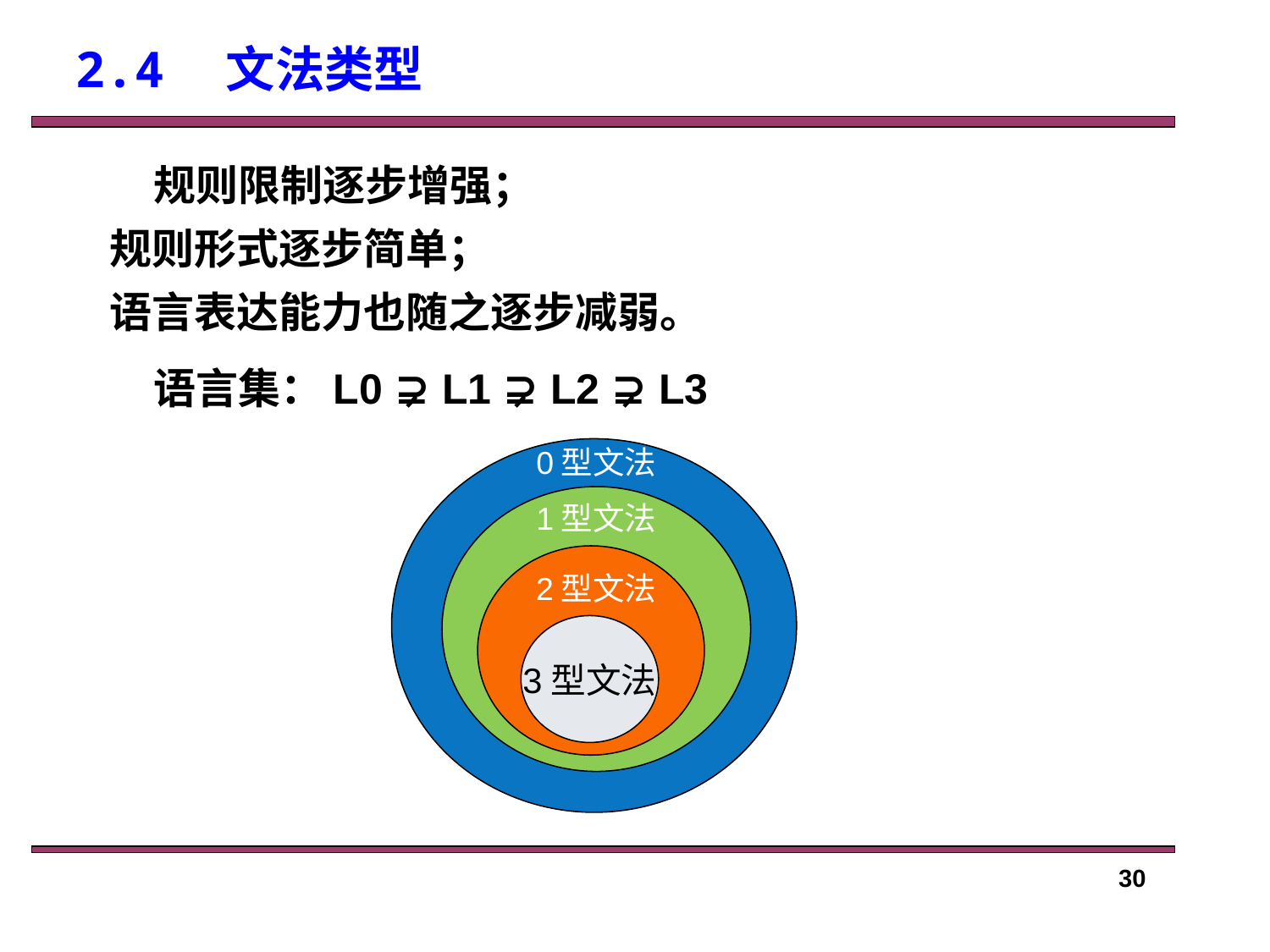

2.4　文法类型
规则限制逐步增强；
    规则形式逐步简单；
    语言表达能力也随之逐步减弱。
语言集：L0 ⊋ L1 ⊋ L2 ⊋ L3
0型文法

1型文法

2型文法
3型文法
30